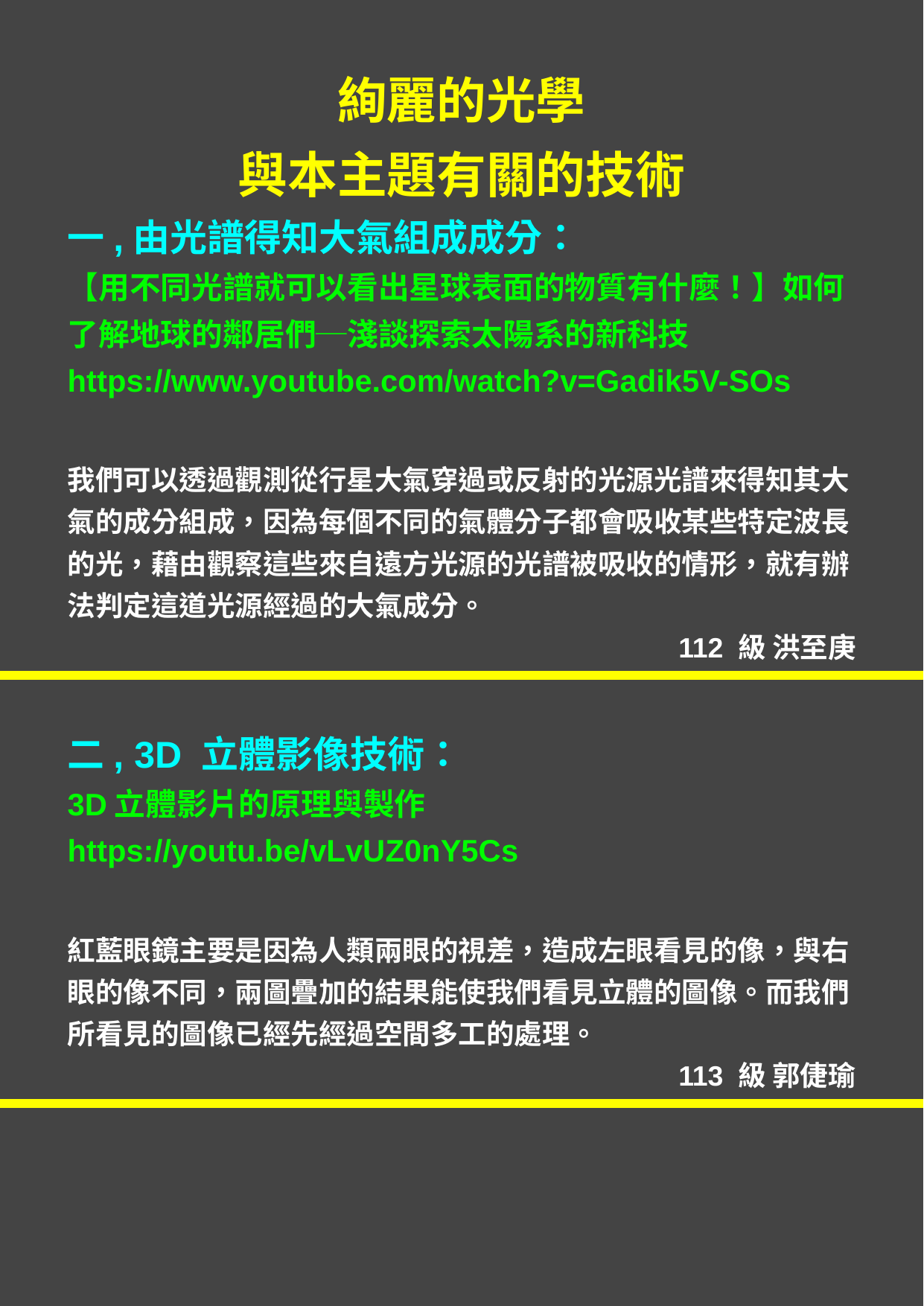

絢麗的光學
與本主題有關的技術
一,由光譜得知大氣組成成分：
【用不同光譜就可以看出星球表面的物質有什麼！】如何了解地球的鄰居們─淺談探索太陽系的新科技
https://www.youtube.com/watch?v=Gadik5V-SOs

我們可以透過觀測從行星大氣穿過或反射的光源光譜來得知其大氣的成分組成，因為每個不同的氣體分子都會吸收某些特定波長的光，藉由觀察這些來自遠方光源的光譜被吸收的情形，就有辦法判定這道光源經過的大氣成分。
 112 級 洪至庚

二, 3D 立體影像技術：
3D立體影片的原理與製作
https://youtu.be/vLvUZ0nY5Cs

紅藍眼鏡主要是因為人類兩眼的視差，造成左眼看見的像，與右眼的像不同，兩圖疊加的結果能使我們看見立體的圖像。而我們所看見的圖像已經先經過空間多工的處理。
113 級 郭倢瑜